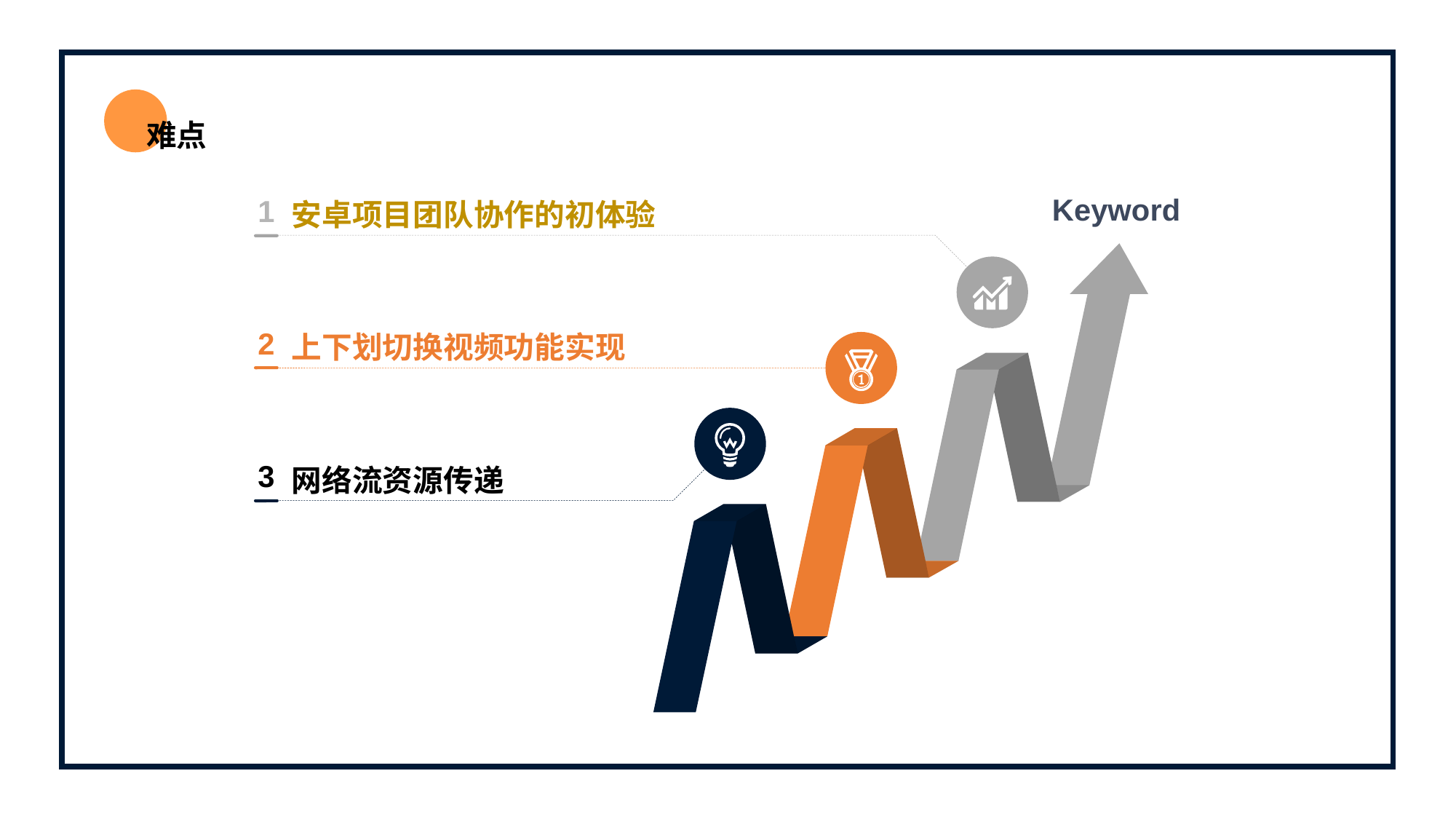

难点

Keyword
1
安卓项目团队协作的初体验

2
上下划切换视频功能实现

3
网络流资源传递